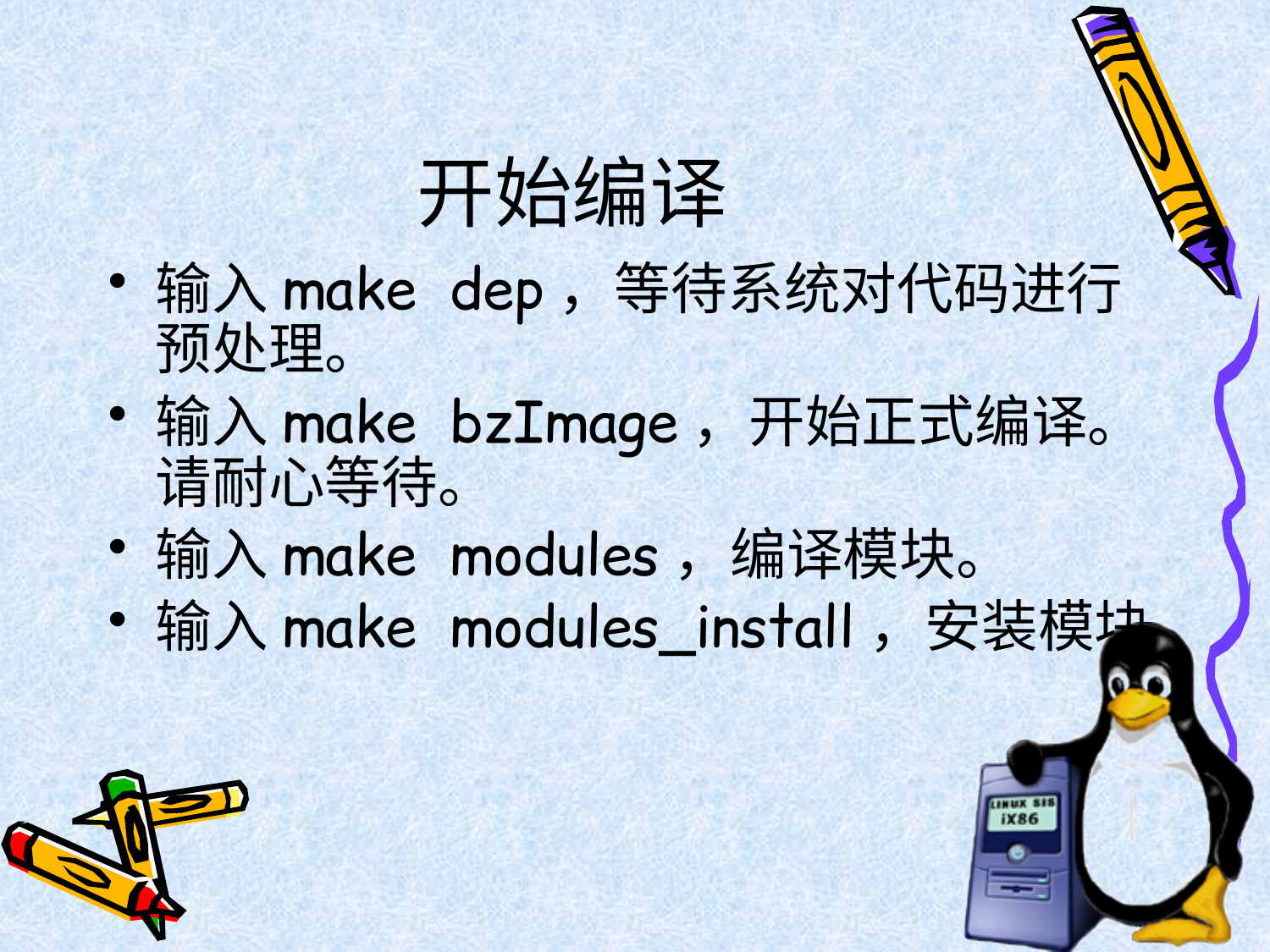

# 开始编译
输入make  dep，等待系统对代码进行预处理。
输入make  bzImage，开始正式编译。请耐心等待。
输入make  modules，编译模块。
输入make  modules_install，安装模块